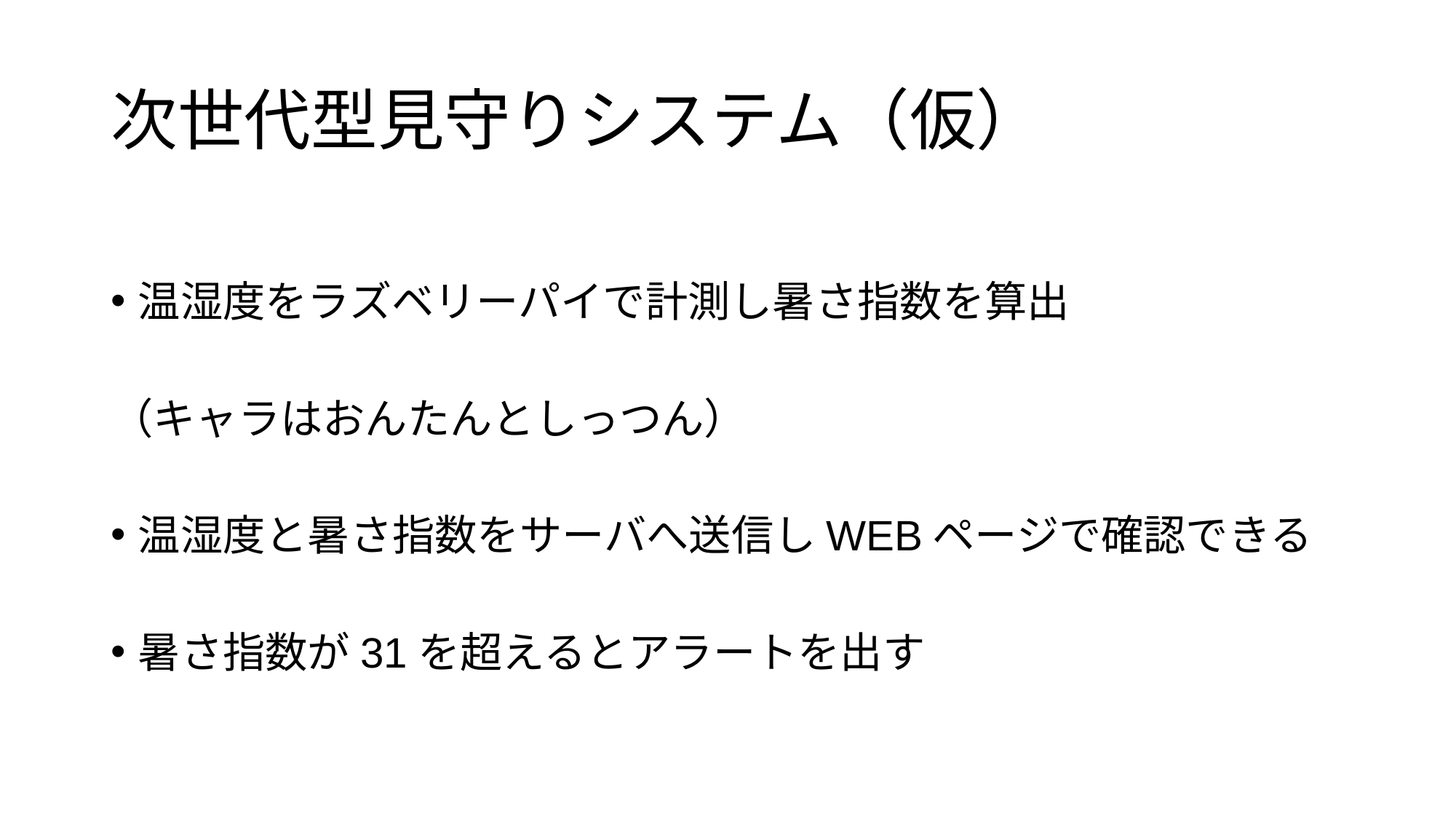

# 次世代型見守りシステム（仮）
温湿度をラズベリーパイで計測し暑さ指数を算出
（キャラはおんたんとしっつん）
温湿度と暑さ指数をサーバへ送信しWEBページで確認できる
暑さ指数が31を超えるとアラートを出す